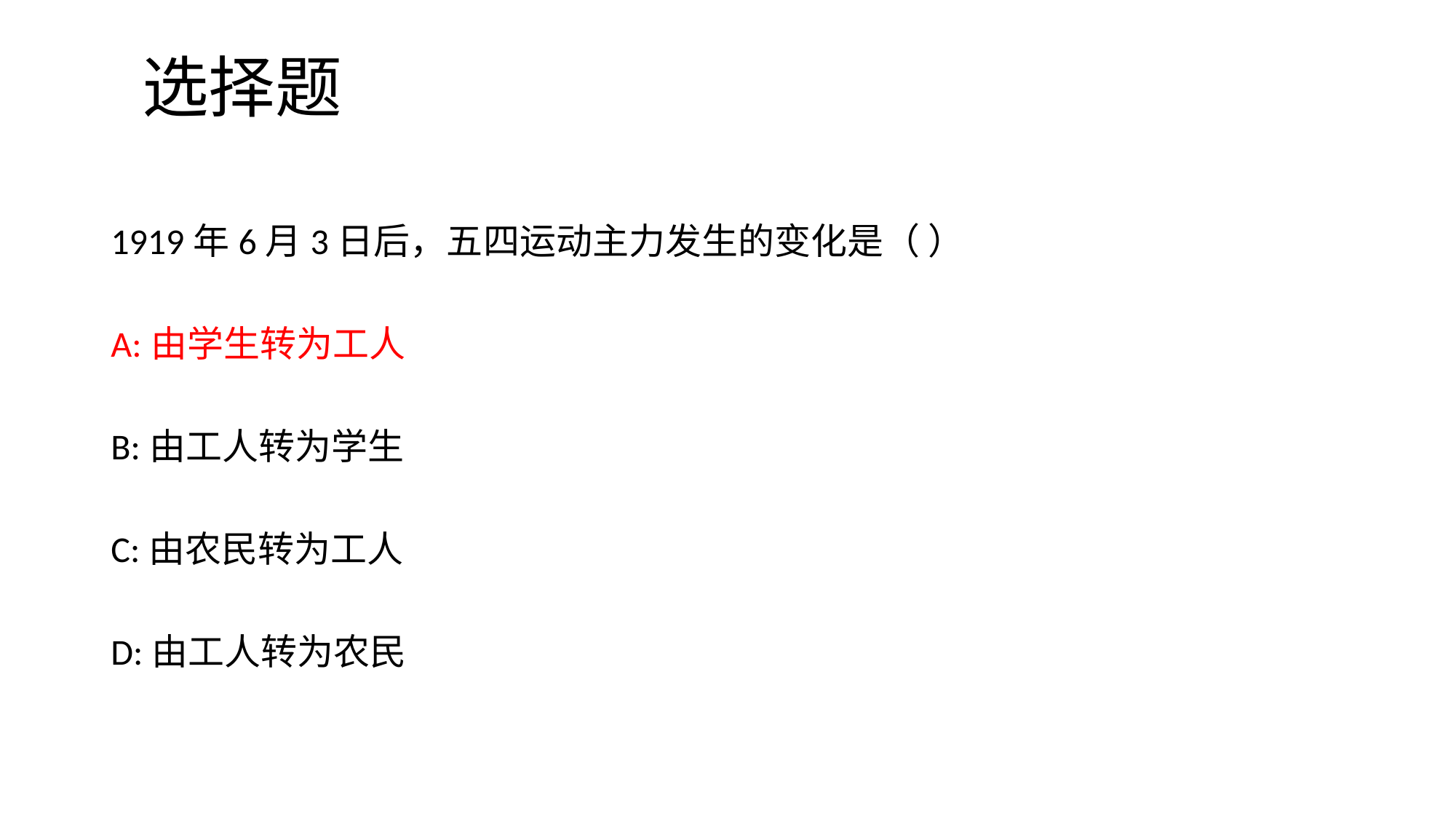

# 选择题
1919年6月3日后，五四运动主力发生的变化是（ ）
A:由学生转为工人
B:由工人转为学生
C:由农民转为工人
D:由工人转为农民